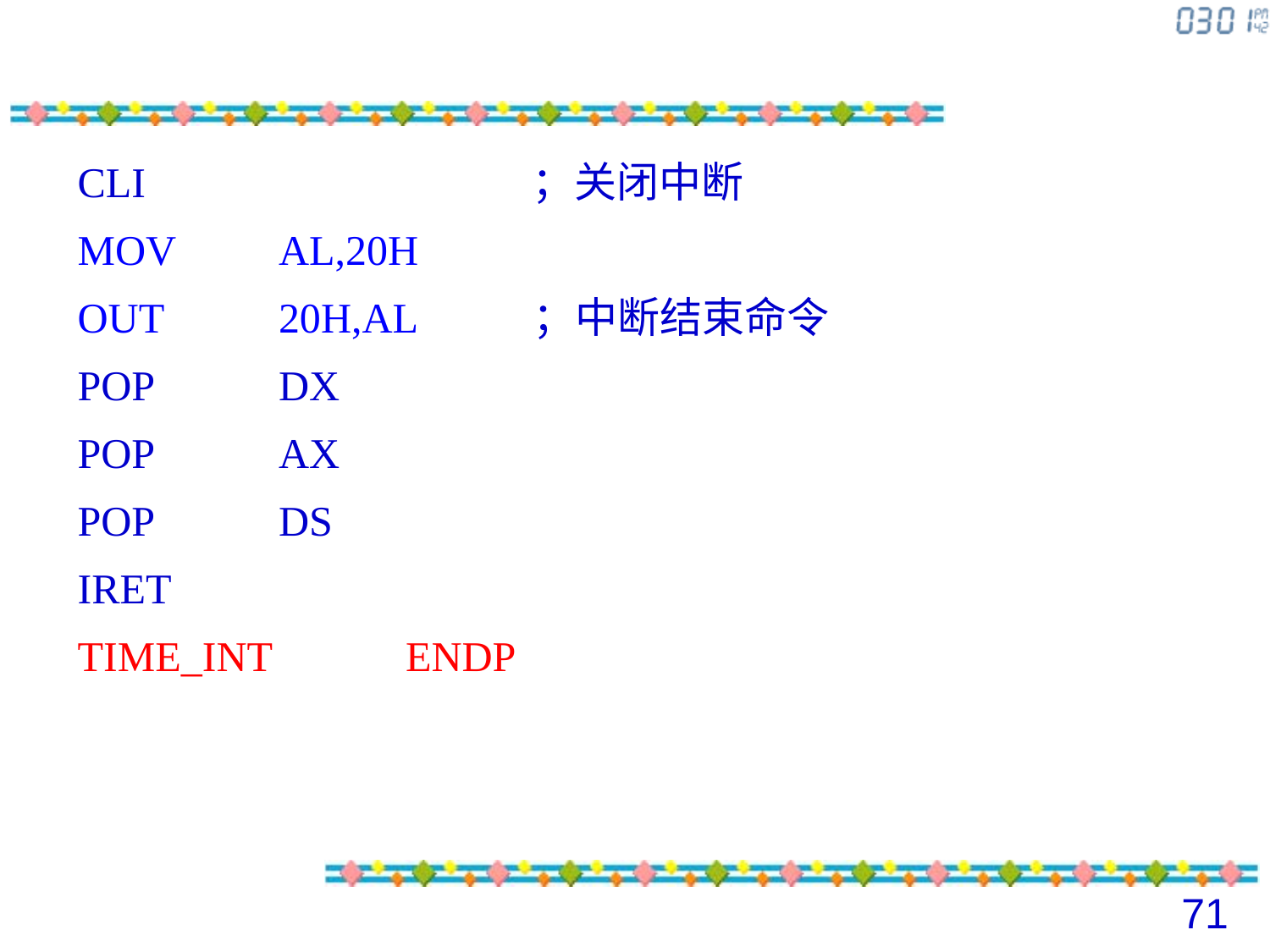

CLI			           ；关闭中断
MOV	AL,20H
OUT	20H,AL	；中断结束命令
POP	DX
POP	AX
POP	DS
IRET
TIME_INT 	ENDP